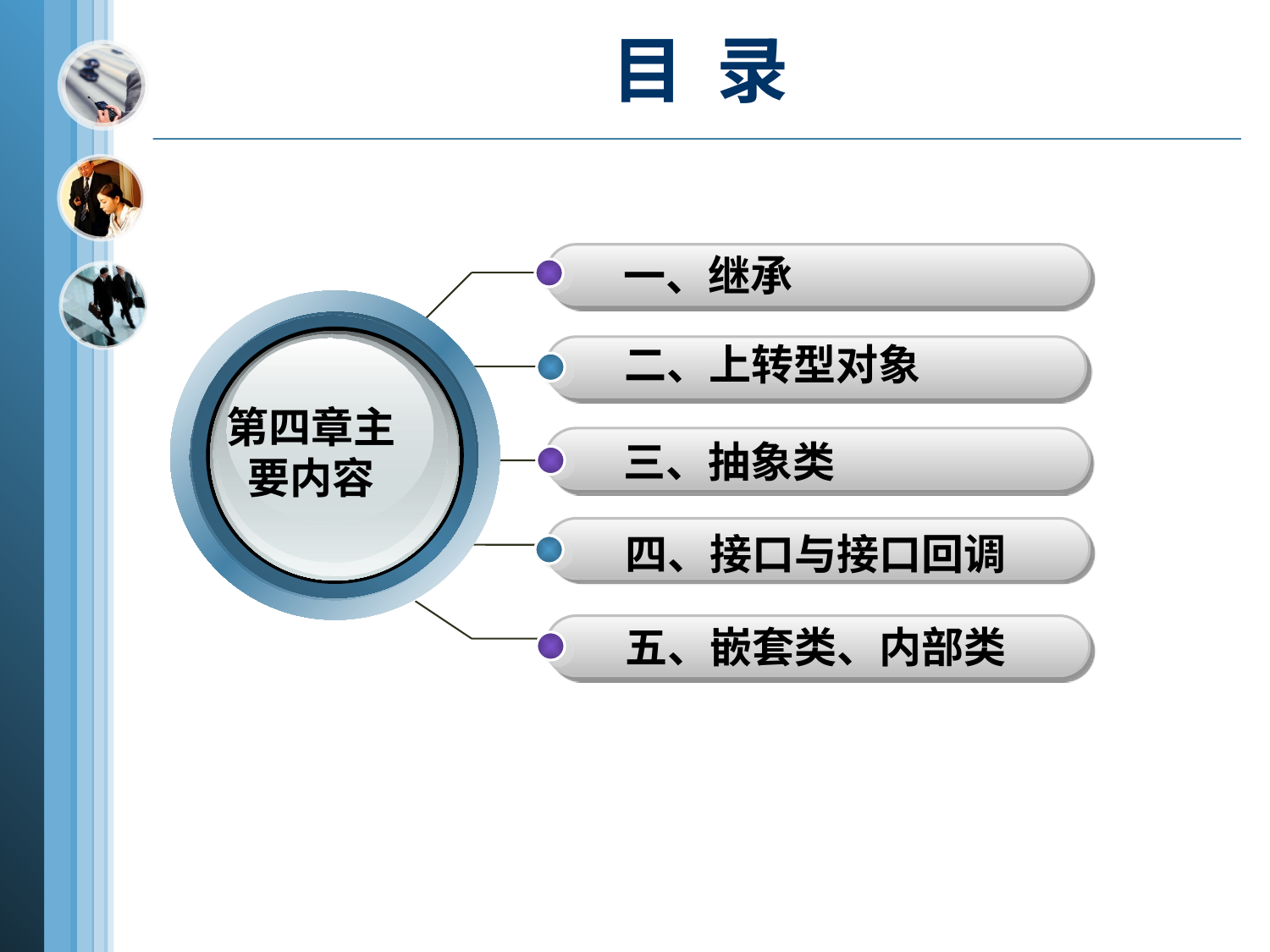

# 目  录
一、继承

第四章主要内容
二、上转型对象

三、抽象类

四、接口与接口回调

五、嵌套类、内部类